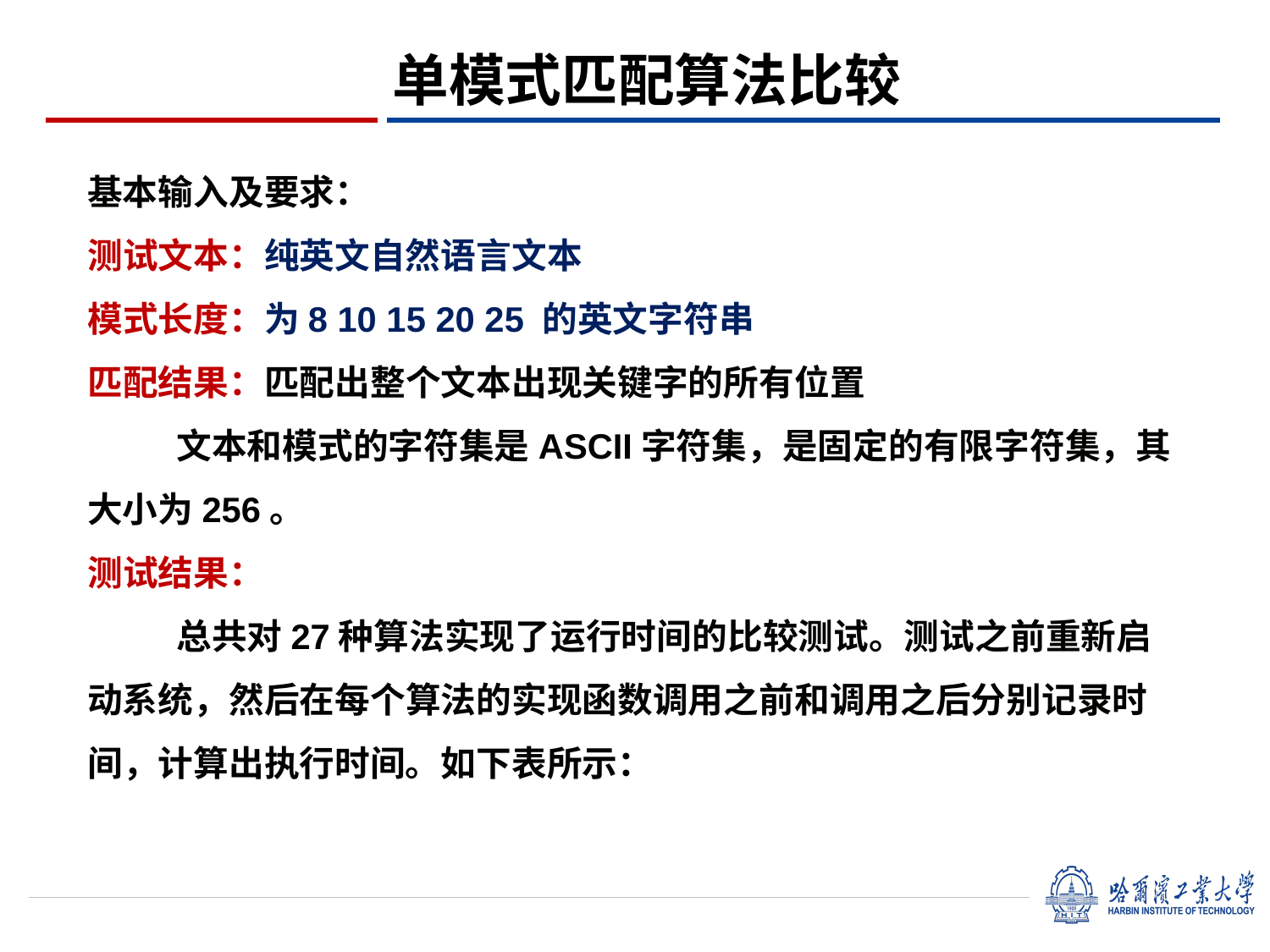

单模式匹配算法比较
基本输入及要求：
测试文本：纯英文自然语言文本
模式长度：为8 10 15 20 25 的英文字符串
匹配结果：匹配出整个文本出现关键字的所有位置
          文本和模式的字符集是ASCII字符集，是固定的有限字符集，其大小为256。
测试结果：
          总共对27种算法实现了运行时间的比较测试。测试之前重新启动系统，然后在每个算法的实现函数调用之前和调用之后分别记录时间，计算出执行时间。如下表所示：

44